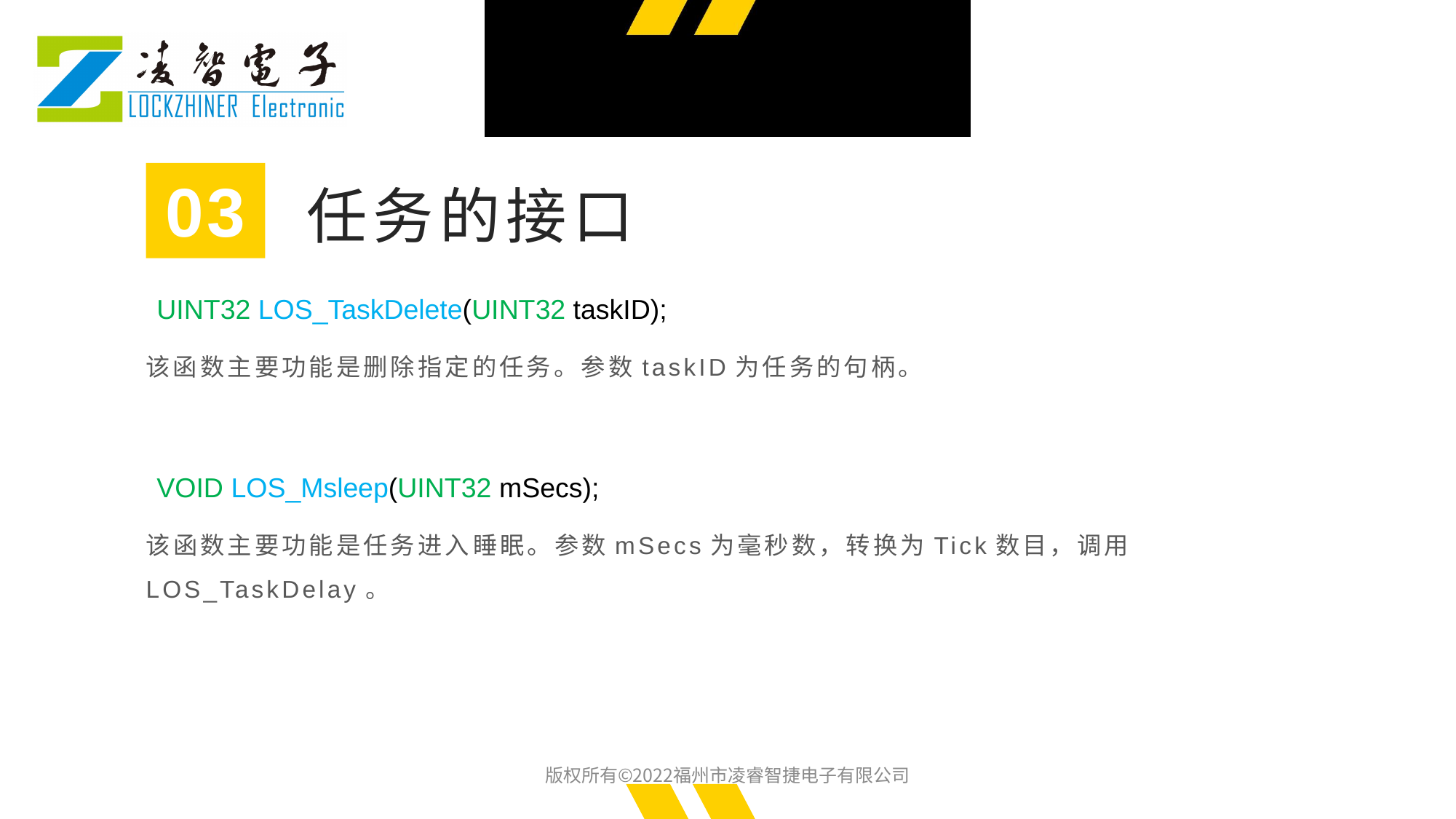

03
任务的接口
UINT32 LOS_TaskDelete(UINT32 taskID);
该函数主要功能是删除指定的任务。参数taskID为任务的句柄。
VOID LOS_Msleep(UINT32 mSecs);
该函数主要功能是任务进入睡眠。参数mSecs为毫秒数，转换为Tick数目，调用LOS_TaskDelay。
版权所有©2022福州市凌睿智捷电子有限公司
10